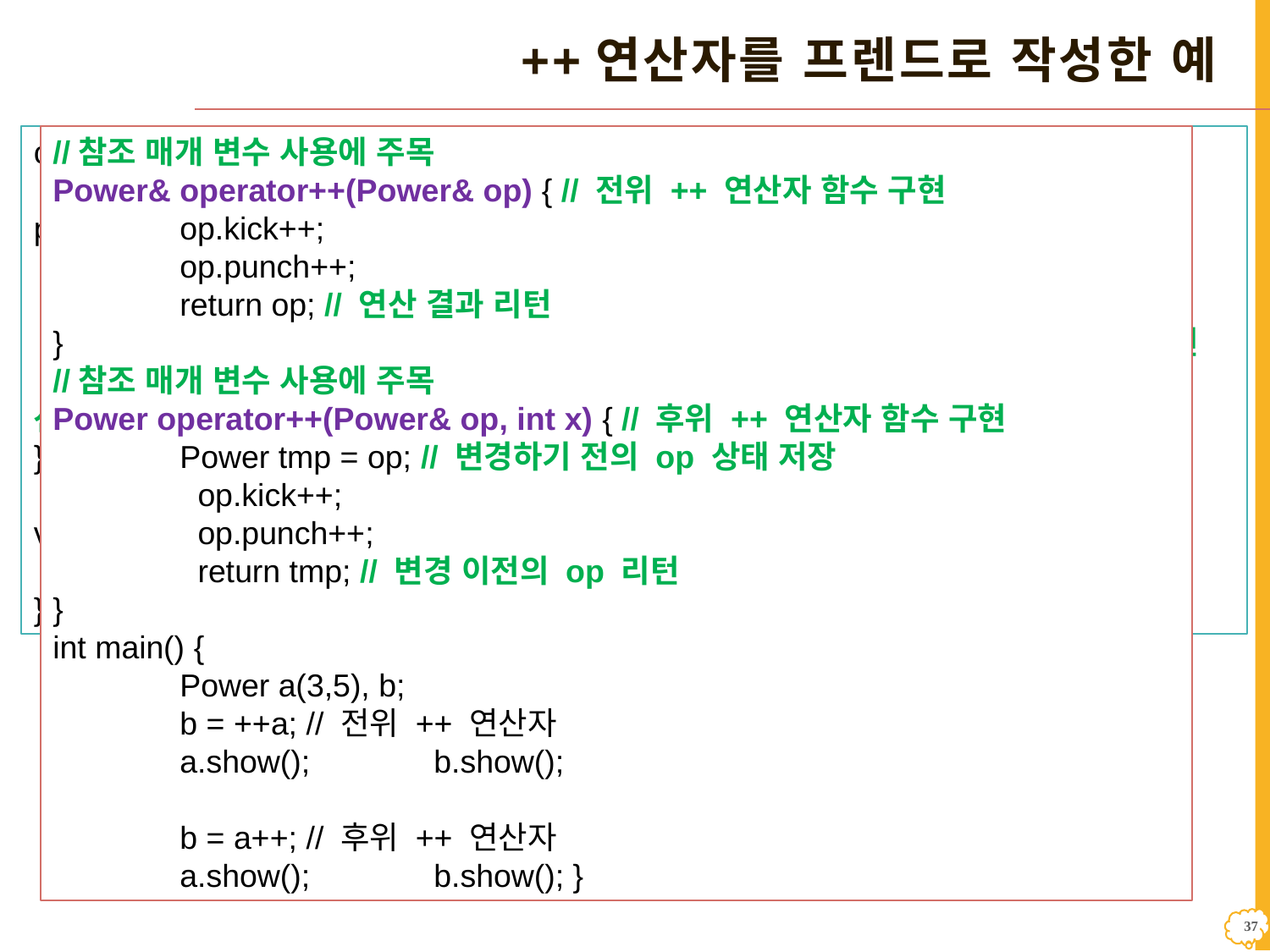

# ++연산자를 프렌드로 작성한 예
class Power {
	int kick, punch;
public:
	Power(int kick=0, int punch=0) { this->kick = kick; this->punch = punch; }
	void show();
	friend Power& operator++(Power& op); // 전위 ++ 연산자 함수 프렌드 선언
	friend Power operator++(Power& op, int x); // 후위 ++ 연산자 함수 프렌드 선언
};

void Power::show() {
	cout << "kick=" << kick << ',' << "punch=" << punch << endl;
}

//참조 매개 변수 사용에 주목
Power& operator++(Power& op) { // 전위 ++ 연산자 함수 구현
	op.kick++;
	op.punch++;
	return op; // 연산 결과 리턴
}
//참조 매개 변수 사용에 주목
Power operator++(Power& op, int x) { // 후위 ++ 연산자 함수 구현
	Power tmp = op; // 변경하기 전의 op 상태 저장
	  op.kick++;
	  op.punch++;
	  return tmp; // 변경 이전의 op 리턴
}
int main() {
	Power a(3,5), b;
	b = ++a; // 전위 ++ 연산자
	a.show(); 	b.show();

	b = a++; // 후위 ++ 연산자
	a.show(); 	b.show(); }
37